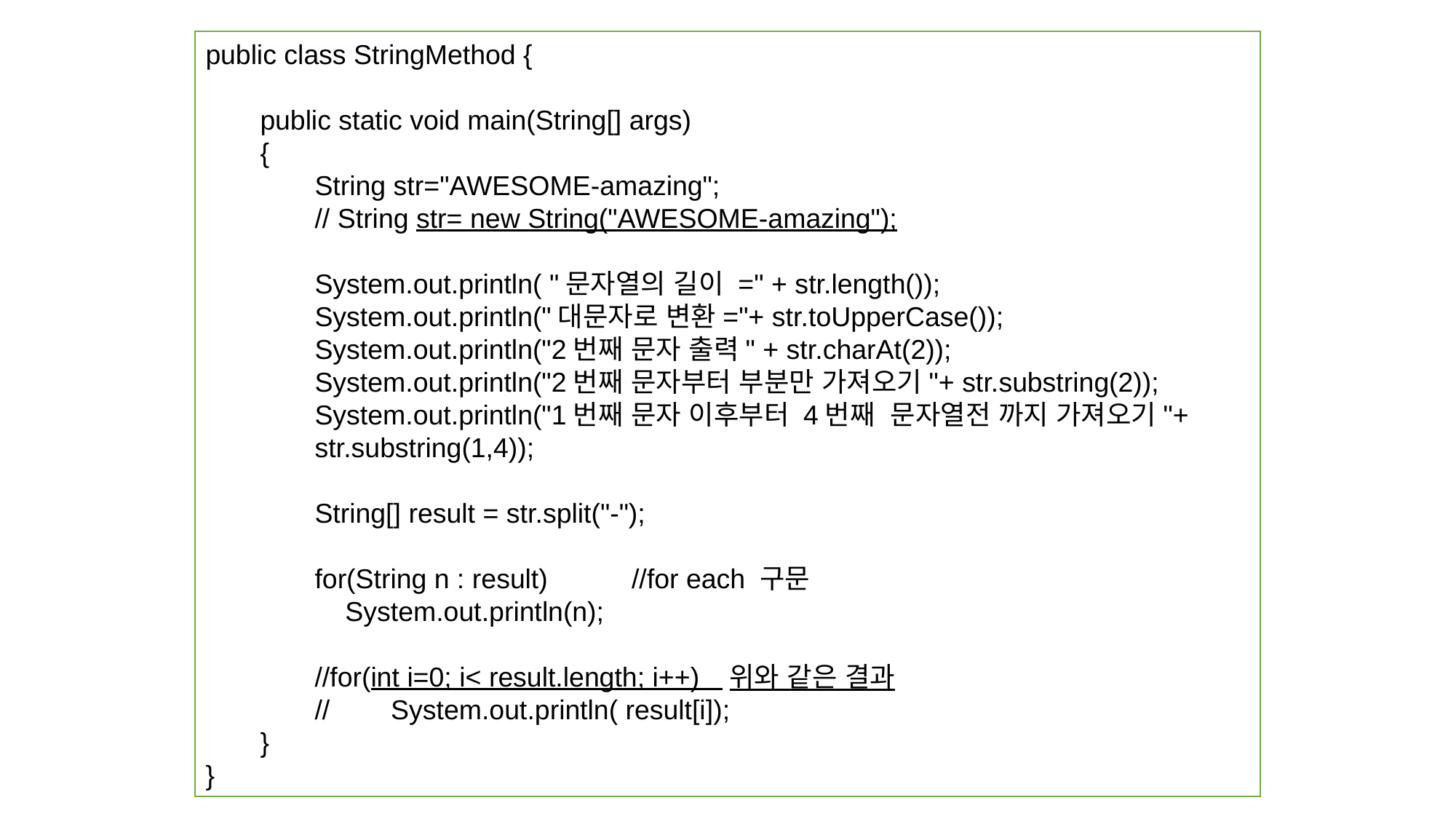

public class StringMethod {

public static void main(String[] args)
{
String str="AWESOME-amazing";
// String str= new String("AWESOME-amazing");

System.out.println( "문자열의 길이 =" + str.length());
System.out.println("대문자로 변환="+ str.toUpperCase());
System.out.println("2번째 문자 출력" + str.charAt(2));
System.out.println("2번째 문자부터 부분만 가져오기"+ str.substring(2));
System.out.println("1번째 문자 이후부터 4번째  문자열전 까지 가져오기"+ str.substring(1,4));

String[] result = str.split("-");

for(String n : result)           //for each 구문
    System.out.println(n);

//for(int i=0; i< result.length; i++)   위와 같은 결과
//        System.out.println( result[i]);
}
}